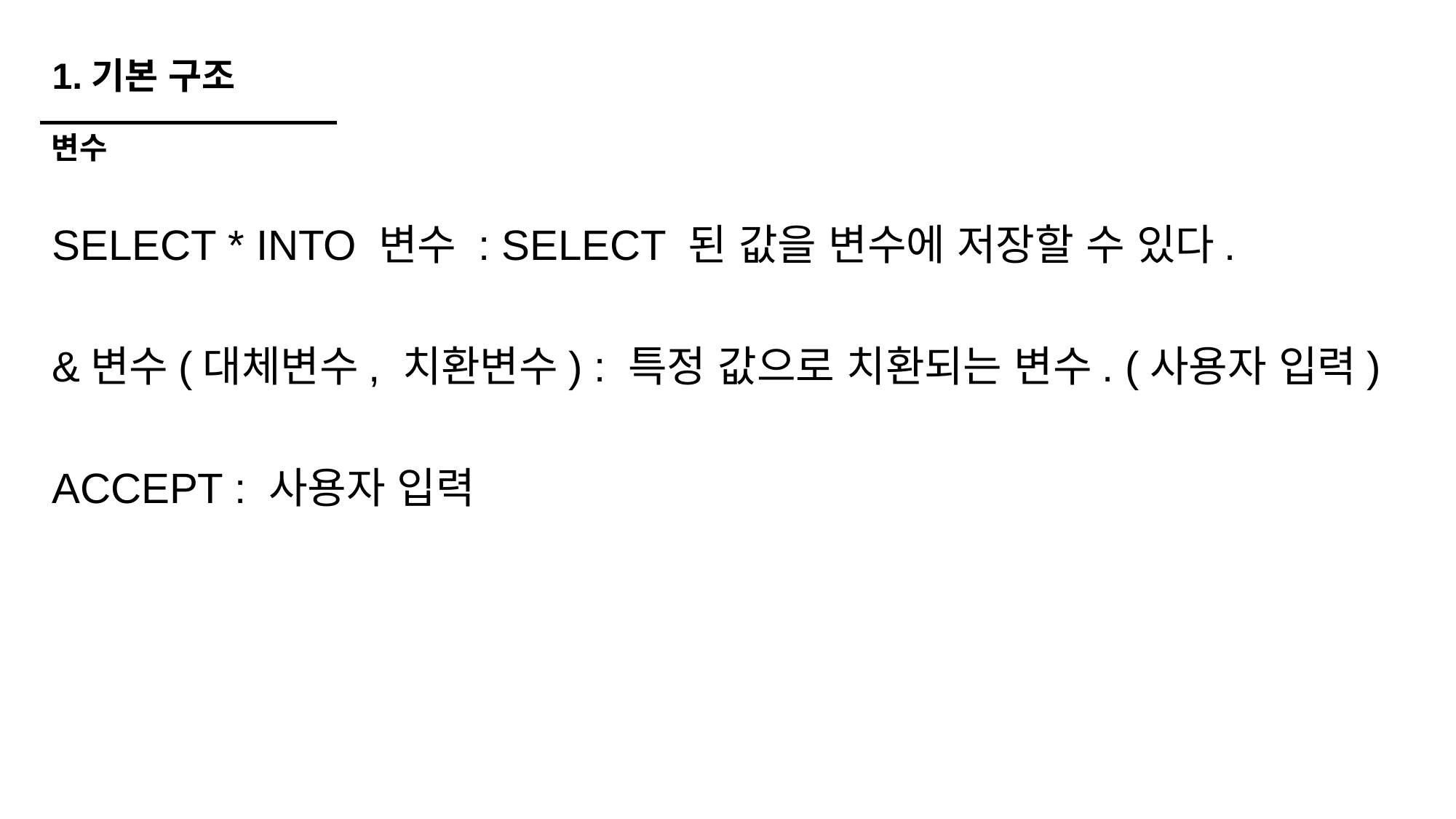

# 1.기본 구조
변수
SELECT * INTO 변수 : SELECT 된 값을 변수에 저장할 수 있다.

&변수(대체변수, 치환변수) : 특정 값으로 치환되는 변수. (사용자 입력)

ACCEPT : 사용자 입력